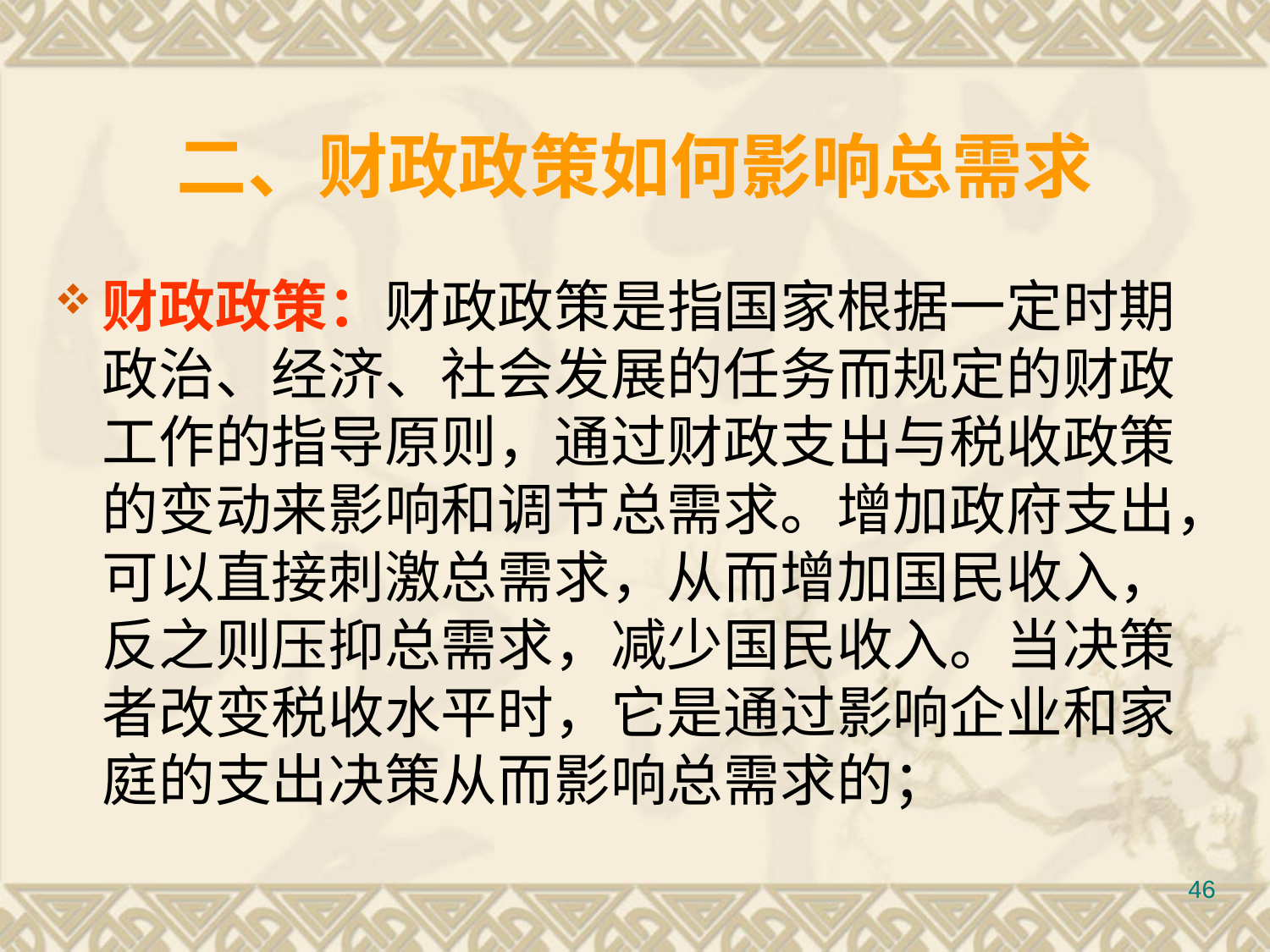

# 二、财政政策如何影响总需求
财政政策：财政政策是指国家根据一定时期政治、经济、社会发展的任务而规定的财政工作的指导原则，通过财政支出与税收政策的变动来影响和调节总需求。增加政府支出，可以直接刺激总需求，从而增加国民收入，反之则压抑总需求，减少国民收入。当决策者改变税收水平时，它是通过影响企业和家庭的支出决策从而影响总需求的；
46